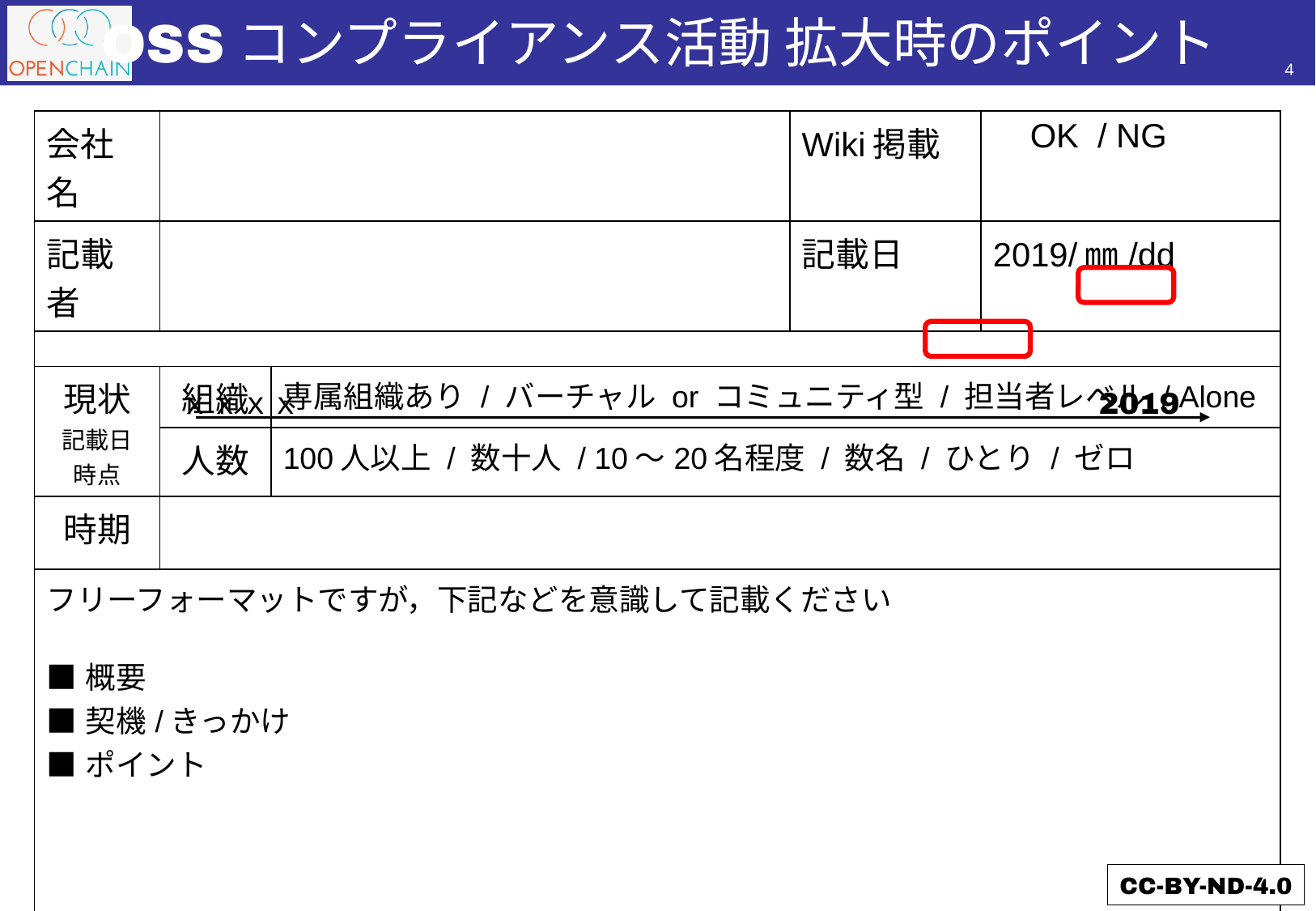

# OSSコンプライアンス活動 拡大時のポイント
4
| 会社名 |  |  | Wiki掲載 | OK / NG |
| --- | --- | --- | --- | --- |
| 記載者 |  |  | 記載日 | 2019/㎜/dd |
|  |  |  |  |  |
| 現状 記載日 時点 | 組織 | 専属組織あり / バーチャル or コミュニティ型 / 担当者レベル / Alone |  |  |
|  | 人数 | 100人以上 / 数十人 / 10～20名程度 / 数名 / ひとり / ゼロ |  |  |
| 時期 |  |  |  |  |
| フリーフォーマットですが，下記などを意識して記載ください ■概要 ■契機/きっかけ ■ポイント |  |  |  |  |

ｘｘｘｘ
2019
CC-BY-ND-4.0